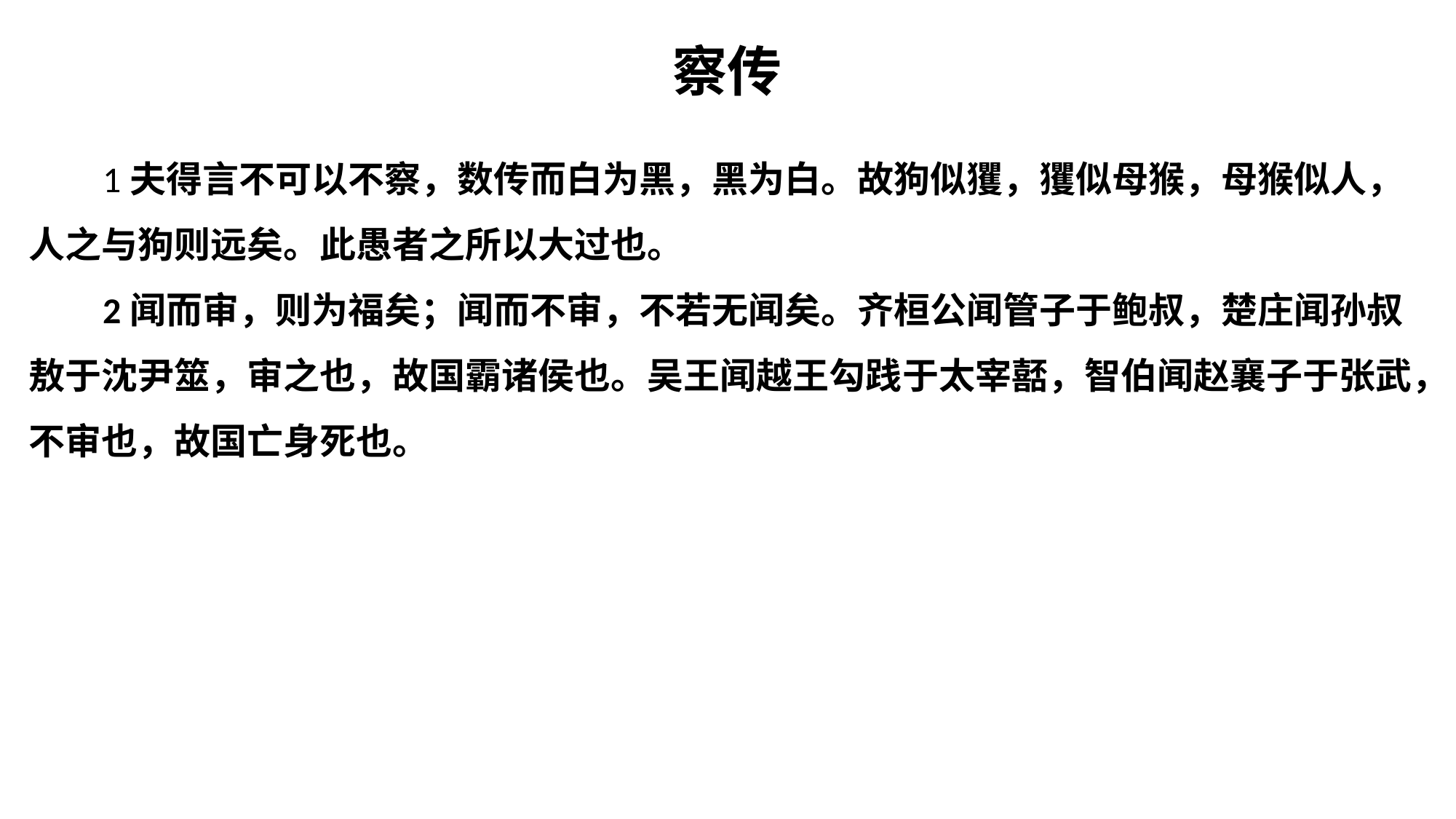

# 察传
         1夫得言不可以不察，数传而白为黑，黑为白。故狗似玃，玃似母猴，母猴似人，人之与狗则远矣。此愚者之所以大过也。
         2闻而审，则为福矣；闻而不审，不若无闻矣。齐桓公闻管子于鲍叔，楚庄闻孙叔敖于沈尹筮，审之也，故国霸诸侯也。吴王闻越王勾践于太宰嚭，智伯闻赵襄子于张武，不审也，故国亡身死也。